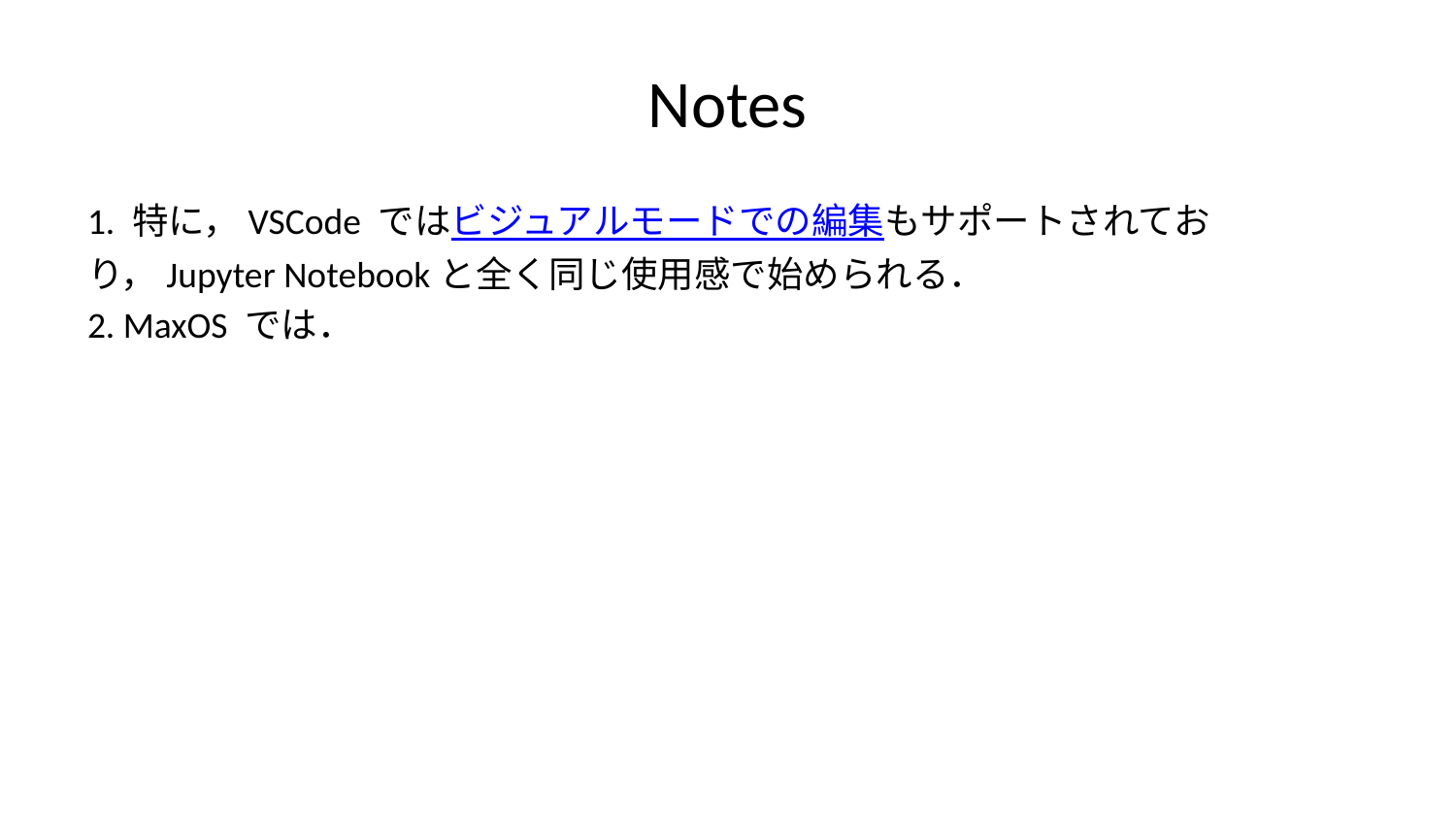

# Notes
1. 特に，VSCode ではビジュアルモードでの編集もサポートされており，Jupyter Notebookと全く同じ使用感で始められる．
2. MaxOS では．